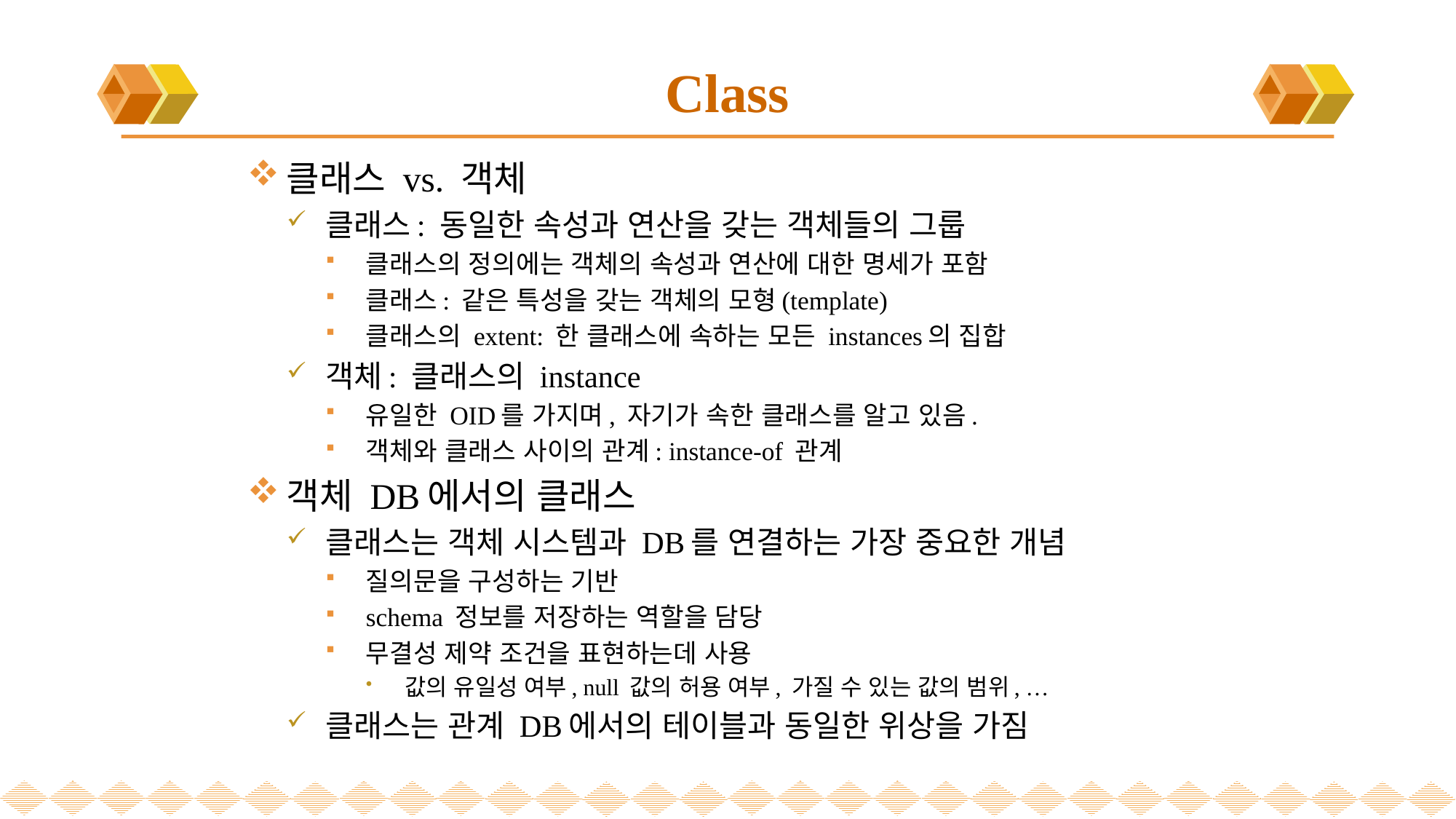

# Class
클래스 vs. 객체
클래스: 동일한 속성과 연산을 갖는 객체들의 그룹
클래스의 정의에는 객체의 속성과 연산에 대한 명세가 포함
클래스: 같은 특성을 갖는 객체의 모형(template)
클래스의 extent: 한 클래스에 속하는 모든 instances의 집합
객체: 클래스의 instance
유일한 OID를 가지며, 자기가 속한 클래스를 알고 있음.
객체와 클래스 사이의 관계: instance-of 관계
객체 DB에서의 클래스
클래스는 객체 시스템과 DB를 연결하는 가장 중요한 개념
질의문을 구성하는 기반
schema 정보를 저장하는 역할을 담당
무결성 제약 조건을 표현하는데 사용
값의 유일성 여부, null 값의 허용 여부, 가질 수 있는 값의 범위, …
클래스는 관계 DB에서의 테이블과 동일한 위상을 가짐